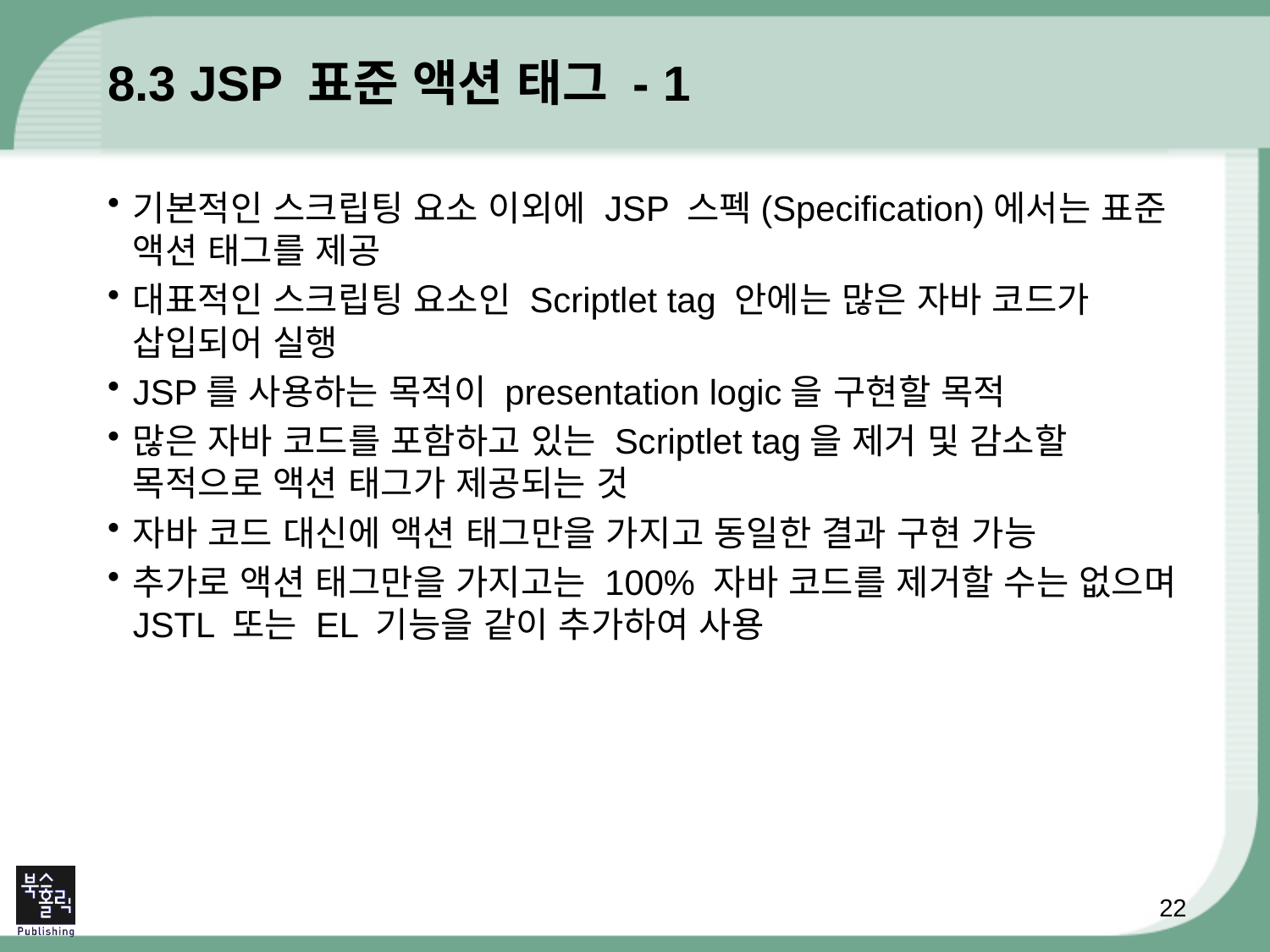

# 8.3 JSP 표준 액션 태그 - 1
기본적인 스크립팅 요소 이외에 JSP 스펙(Specification)에서는 표준 액션 태그를 제공
대표적인 스크립팅 요소인 Scriptlet tag 안에는 많은 자바 코드가 삽입되어 실행
JSP를 사용하는 목적이 presentation logic을 구현할 목적
많은 자바 코드를 포함하고 있는 Scriptlet tag을 제거 및 감소할 목적으로 액션 태그가 제공되는 것
자바 코드 대신에 액션 태그만을 가지고 동일한 결과 구현 가능
추가로 액션 태그만을 가지고는 100% 자바 코드를 제거할 수는 없으며 JSTL 또는 EL 기능을 같이 추가하여 사용
22